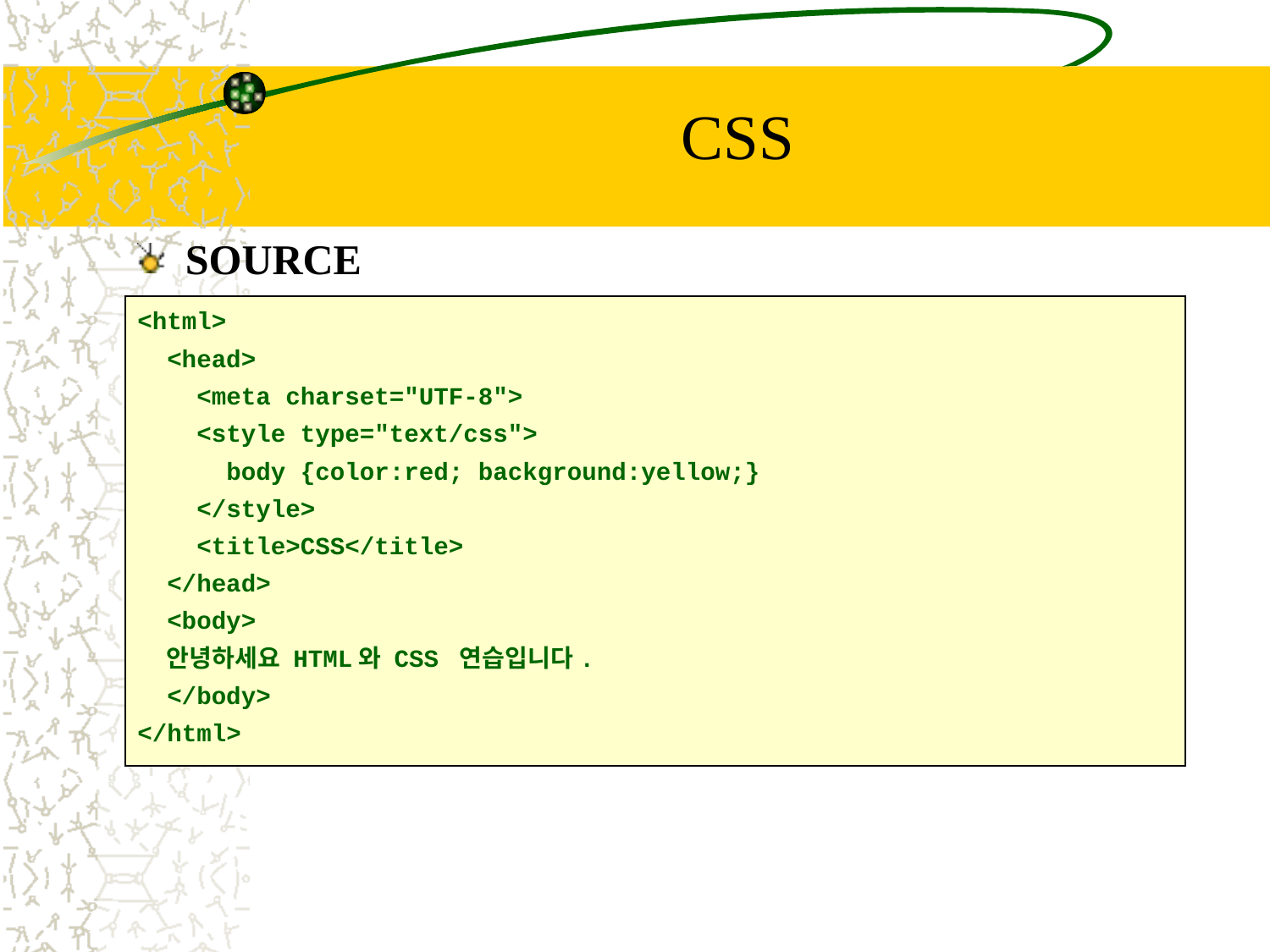

# CSS
SOURCE

<html>
  <head>
    <meta charset="UTF-8">
    <style type="text/css">
      body {color:red; background:yellow;}
    </style>
    <title>CSS</title>
  </head>
  <body>
    안녕하세요 HTML와 CSS 연습입니다.
  </body>
</html>